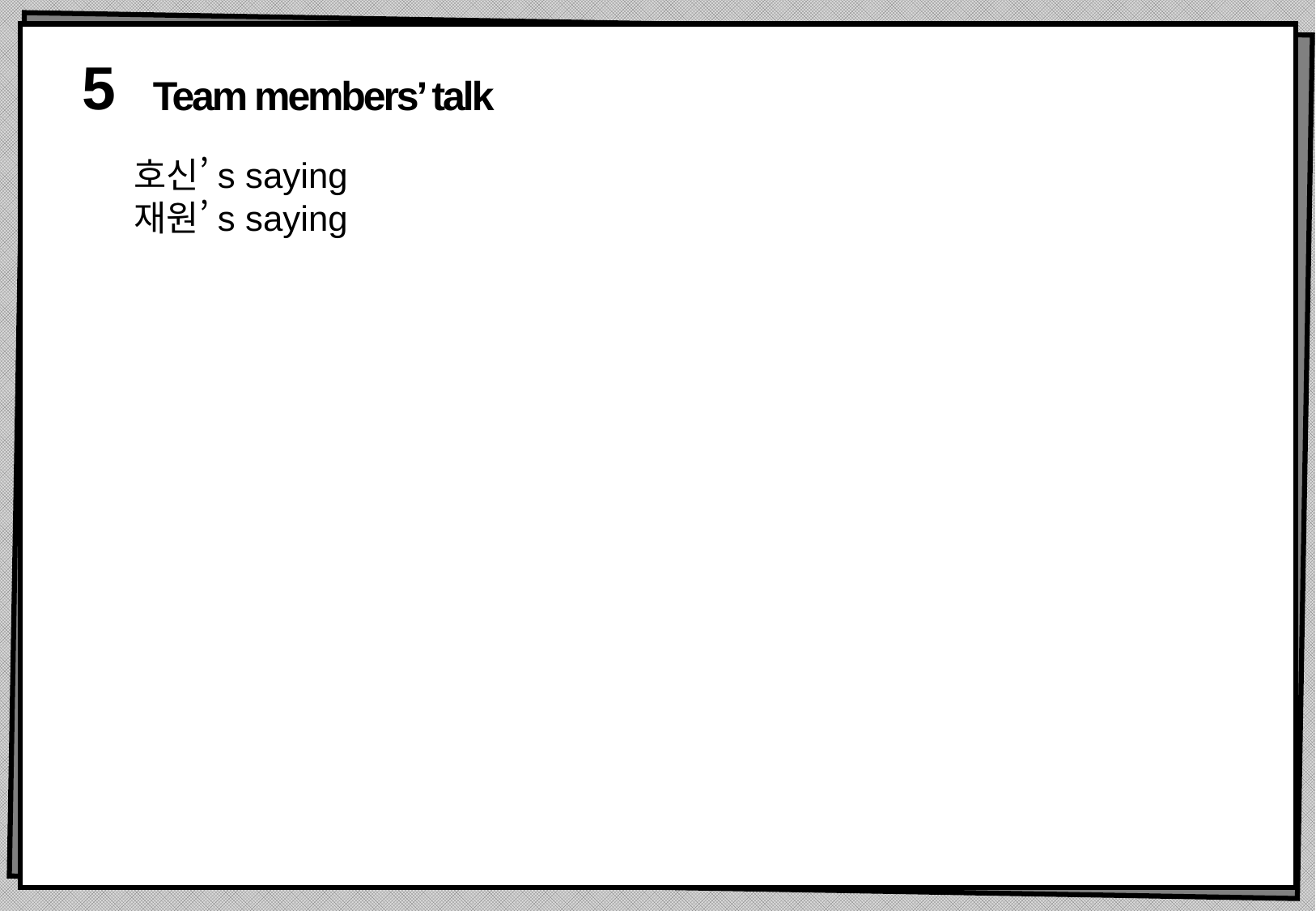

Team members’ talk
5
호신’s saying
재원’s saying